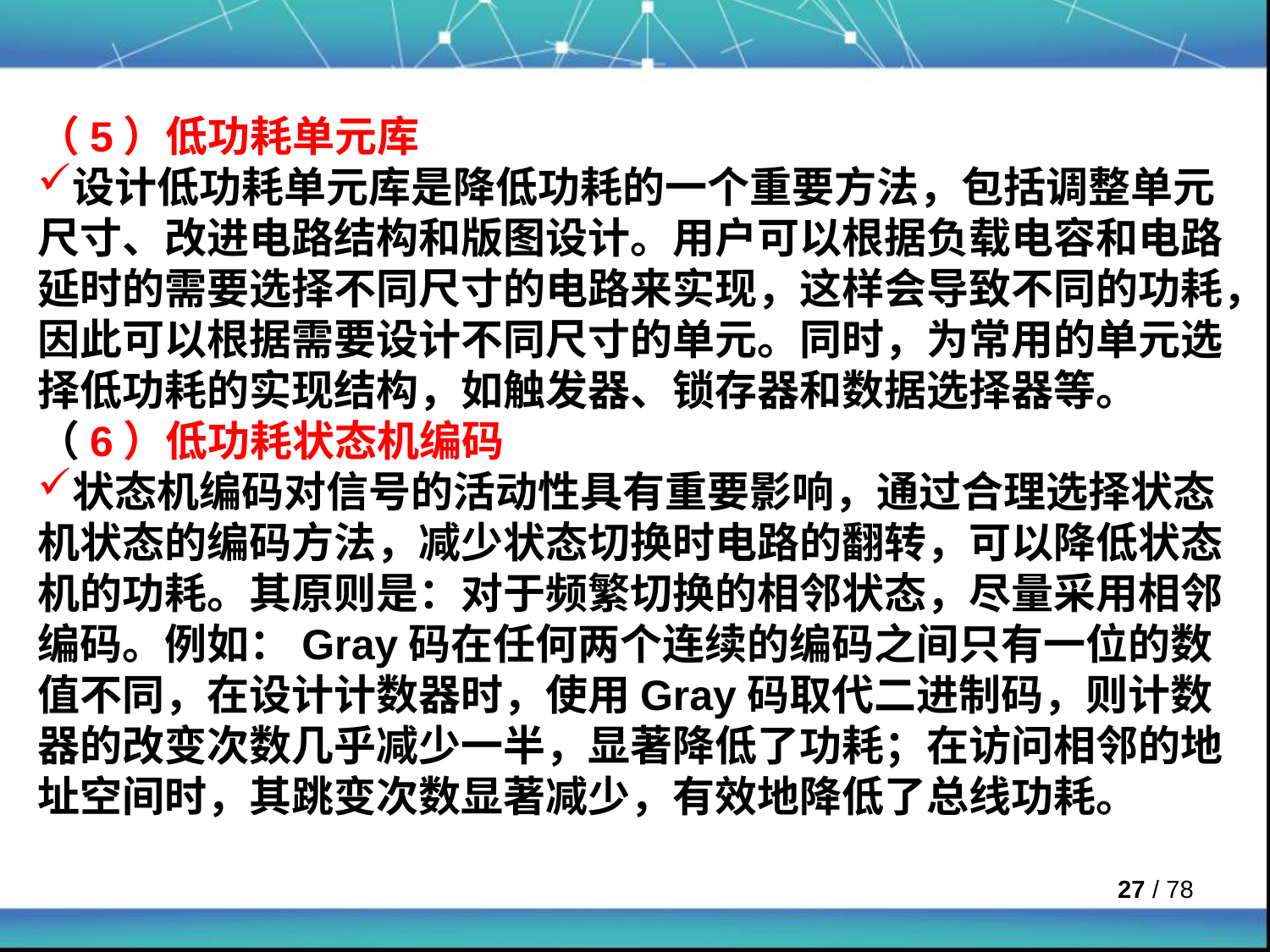

（5）低功耗单元库
设计低功耗单元库是降低功耗的一个重要方法，包括调整单元尺寸、改进电路结构和版图设计。用户可以根据负载电容和电路延时的需要选择不同尺寸的电路来实现，这样会导致不同的功耗，因此可以根据需要设计不同尺寸的单元。同时，为常用的单元选择低功耗的实现结构，如触发器、锁存器和数据选择器等。
（6）低功耗状态机编码
状态机编码对信号的活动性具有重要影响，通过合理选择状态机状态的编码方法，减少状态切换时电路的翻转，可以降低状态机的功耗。其原则是：对于频繁切换的相邻状态，尽量采用相邻编码。例如：Gray码在任何两个连续的编码之间只有一位的数值不同，在设计计数器时，使用Gray码取代二进制码，则计数器的改变次数几乎减少一半，显著降低了功耗；在访问相邻的地址空间时，其跳变次数显著减少，有效地降低了总线功耗。
27 / 78